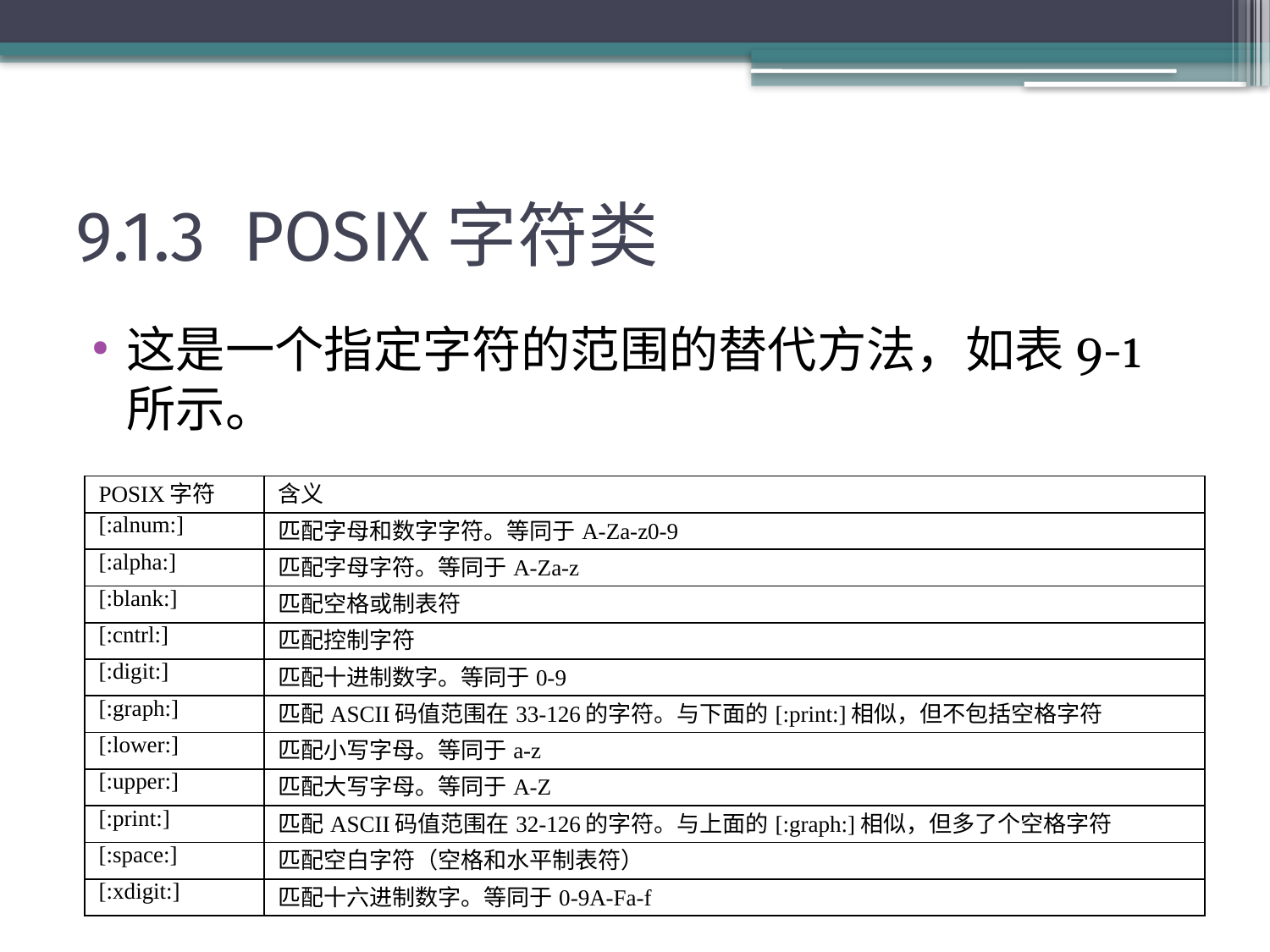

# 9.1.3  POSIX字符类
这是一个指定字符的范围的替代方法，如表9-1所示。
| POSIX字符 | 含义 |
| --- | --- |
| [:alnum:] | 匹配字母和数字字符。等同于A-Za-z0-9 |
| [:alpha:] | 匹配字母字符。等同于A-Za-z |
| [:blank:] | 匹配空格或制表符 |
| [:cntrl:] | 匹配控制字符 |
| [:digit:] | 匹配十进制数字。等同于0-9 |
| [:graph:] | 匹配ASCII码值范围在33-126的字符。与下面的[:print:]相似，但不包括空格字符 |
| [:lower:] | 匹配小写字母。等同于a-z |
| [:upper:] | 匹配大写字母。等同于A-Z |
| [:print:] | 匹配ASCII码值范围在32-126的字符。与上面的[:graph:]相似，但多了个空格字符 |
| [:space:] | 匹配空白字符（空格和水平制表符） |
| [:xdigit:] | 匹配十六进制数字。等同于0-9A-Fa-f |